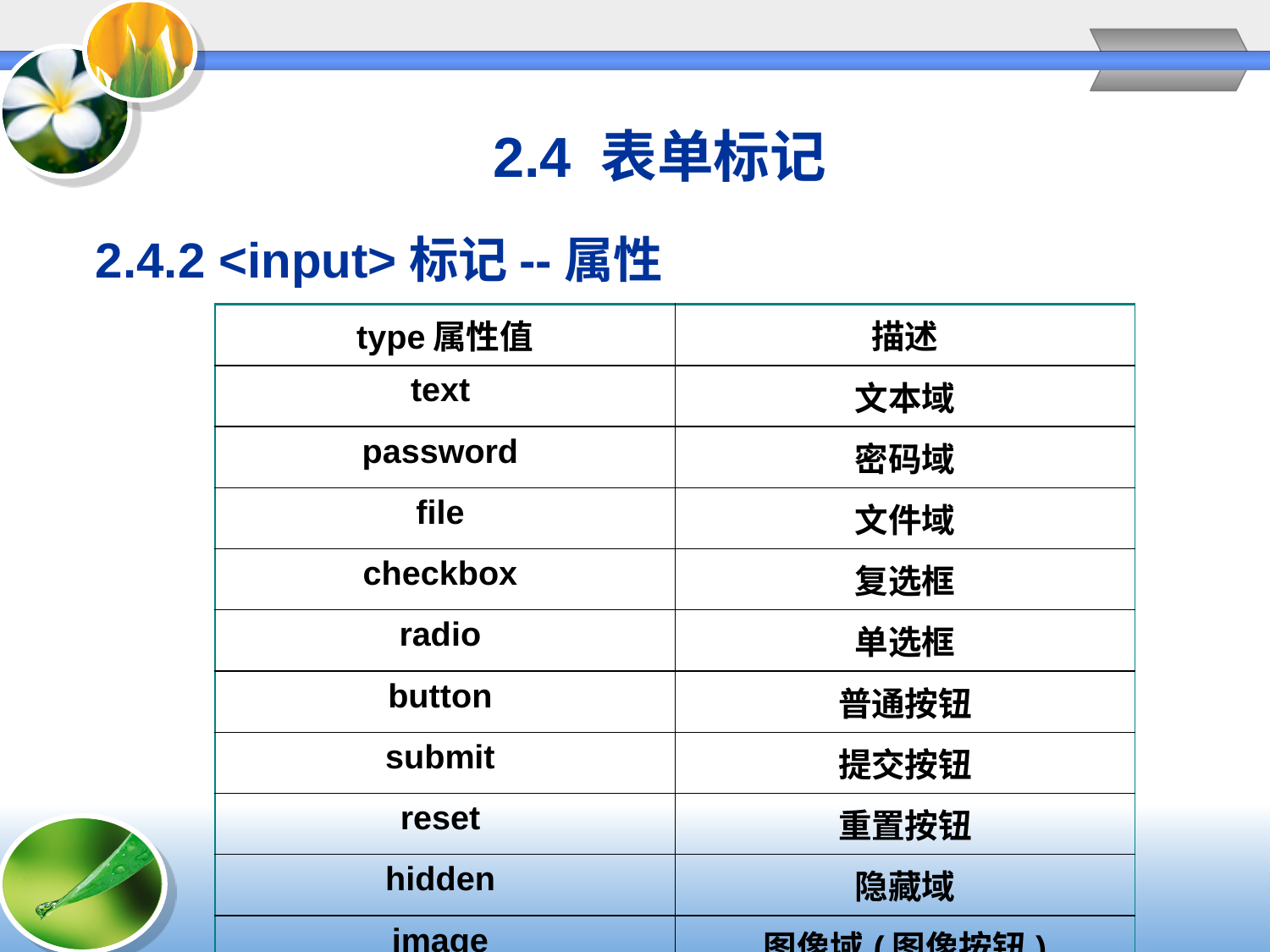

# 2.4 表单标记
2.4.2 <input>标记--属性

| type属性值 | 描述 |
| --- | --- |
| text | 文本域 |
| password | 密码域 |
| file | 文件域 |
| checkbox | 复选框 |
| radio | 单选框 |
| button | 普通按钮 |
| submit | 提交按钮 |
| reset | 重置按钮 |
| hidden | 隐藏域 |
| image | 图像域(图像按钮) |